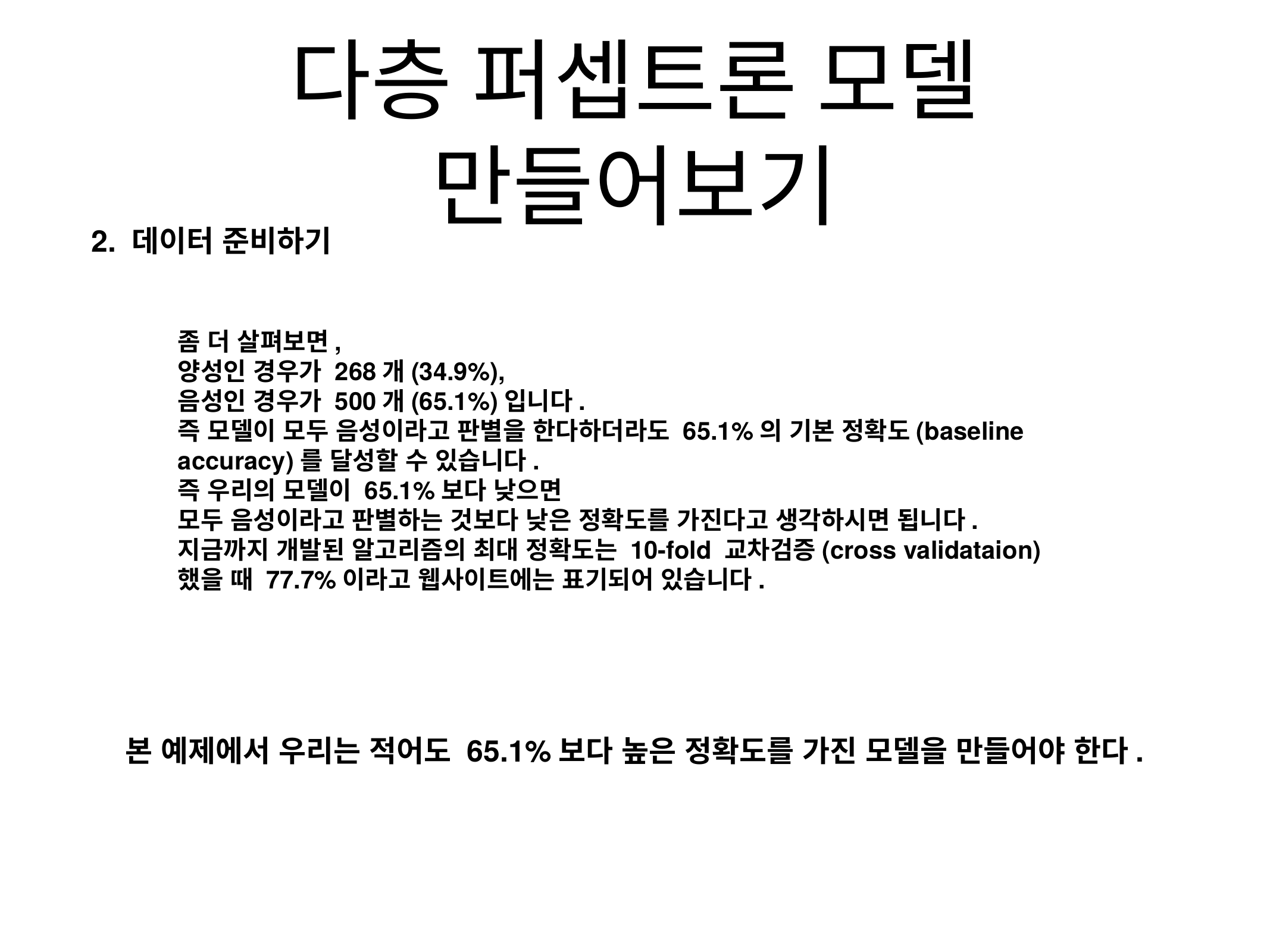

# 다층 퍼셉트론 모델 만들어보기
2. 데이터 준비하기
좀 더 살펴보면,
양성인 경우가 268개(34.9%),
음성인 경우가 500개(65.1%)입니다.
즉 모델이 모두 음성이라고 판별을 한다하더라도 65.1%의 기본 정확도(baseline accuracy)를 달성할 수 있습니다.
즉 우리의 모델이 65.1%보다 낮으면
모두 음성이라고 판별하는 것보다 낮은 정확도를 가진다고 생각하시면 됩니다.
지금까지 개발된 알고리즘의 최대 정확도는 10-fold 교차검증(cross validataion) 했을 때 77.7%이라고 웹사이트에는 표기되어 있습니다.
본 예제에서 우리는 적어도 65.1%보다 높은 정확도를 가진 모델을 만들어야 한다.